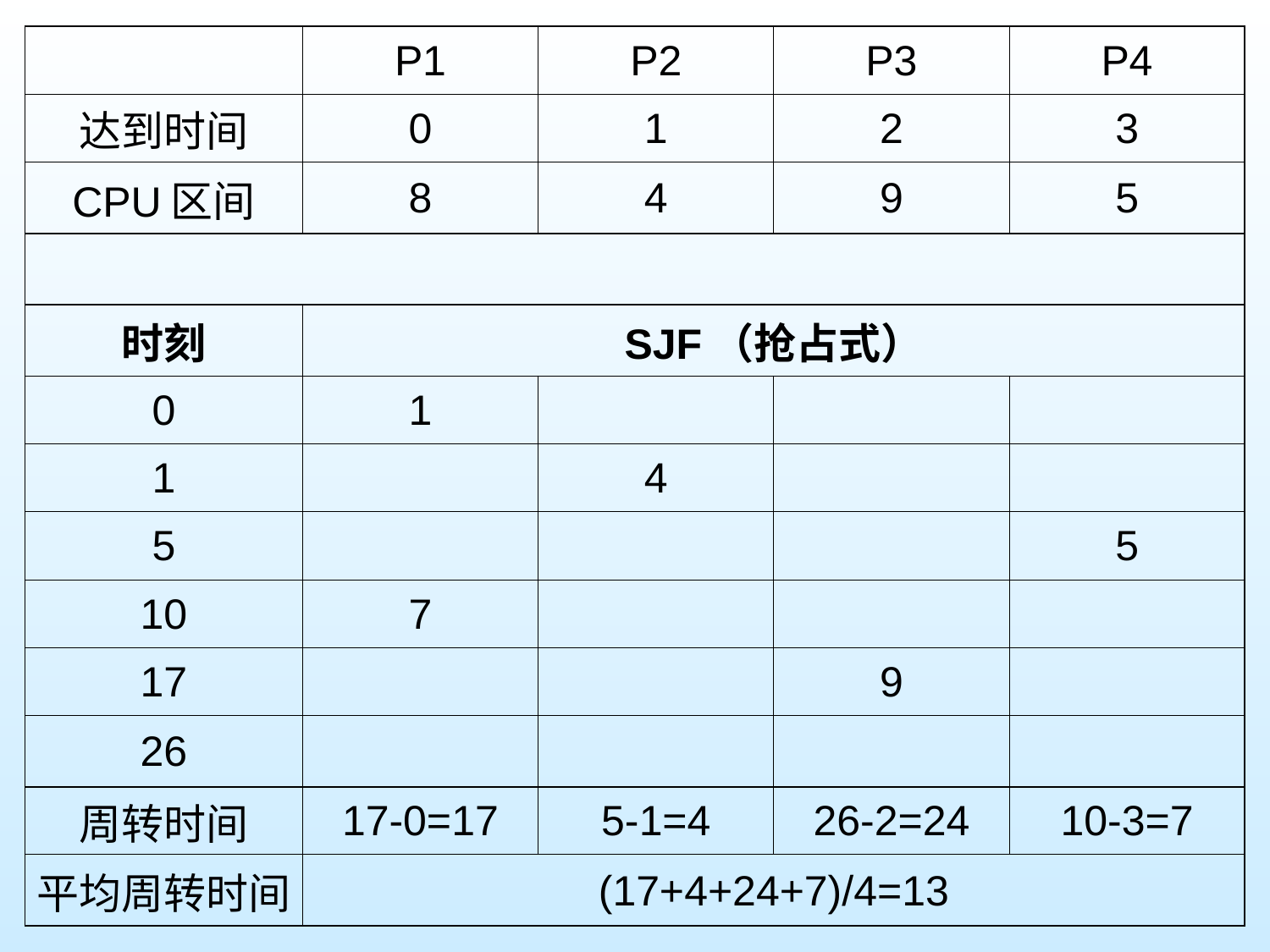

|  | P1 | P2 | P3 | P4 |
| --- | --- | --- | --- | --- |
| 达到时间 | 0 | 1 | 2 | 3 |
| CPU区间 | 8 | 4 | 9 | 5 |
|  |  |  |  |  |
| 时刻 | SJF（抢占式） |  |  |  |
| 0 | 1 |  |  |  |
| 1 |  | 4 |  |  |
| 5 |  |  |  | 5 |
| 10 | 7 |  |  |  |
| 17 |  |  | 9 |  |
| 26 |  |  |  |  |
| 周转时间 | 17-0=17 | 5-1=4 | 26-2=24 | 10-3=7 |
| 平均周转时间 | (17+4+24+7)/4=13 |  |  |  |